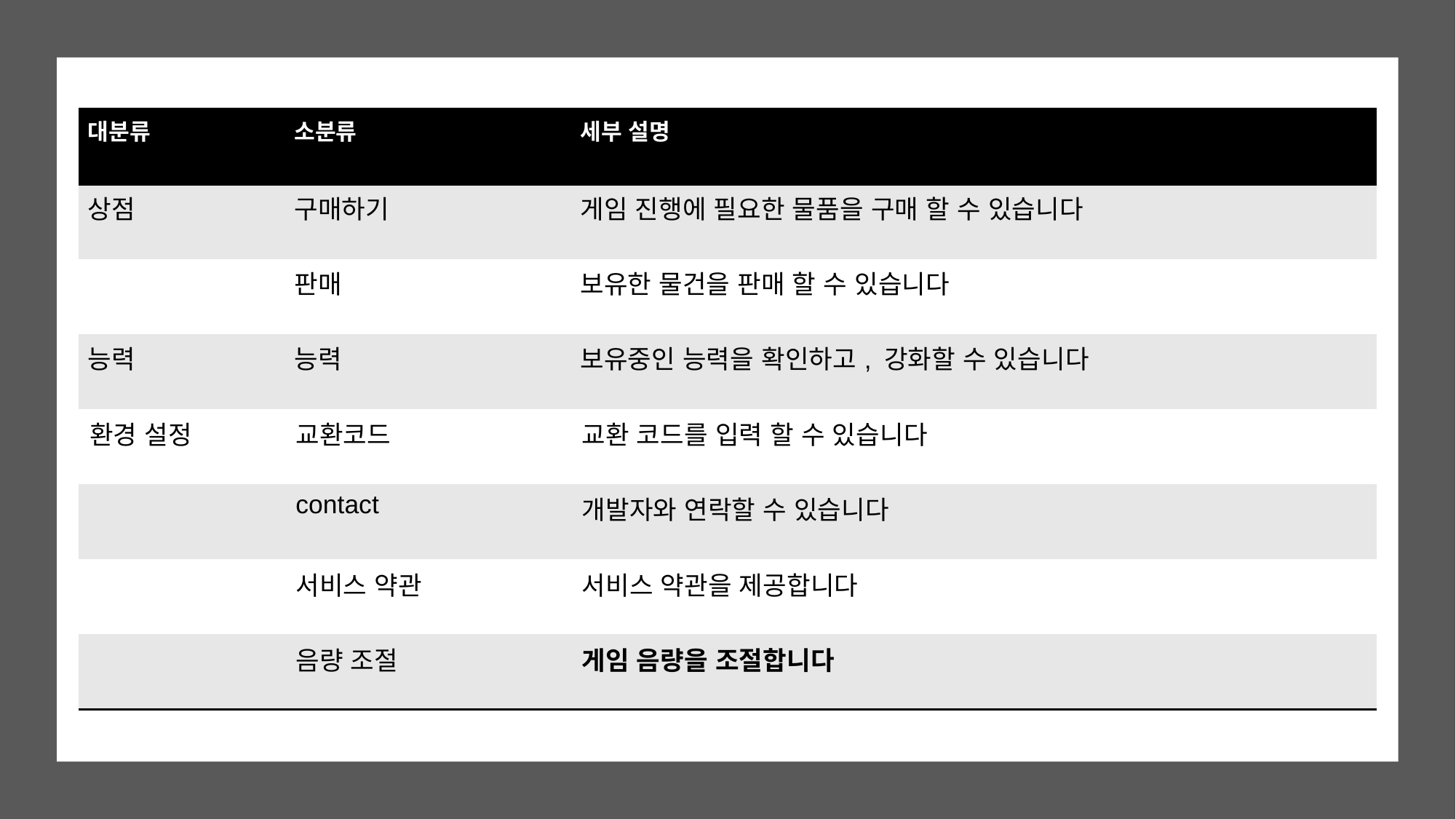

| 대분류 | 소분류 | 세부 설명 |
| --- | --- | --- |
| 상점 | 구매하기 | 게임 진행에 필요한 물품을 구매 할 수 있습니다 |
|  | 판매 | 보유한 물건을 판매 할 수 있습니다 |
| 능력 | 능력 | 보유중인 능력을 확인하고, 강화할 수 있습니다 |
| 환경 설정 | 교환코드 | 교환 코드를 입력 할 수 있습니다 |
|  | contact | 개발자와 연락할 수 있습니다 |
|  | 서비스 약관 | 서비스 약관을 제공합니다 |
|  | 음량 조절 | 게임 음량을 조절합니다 |